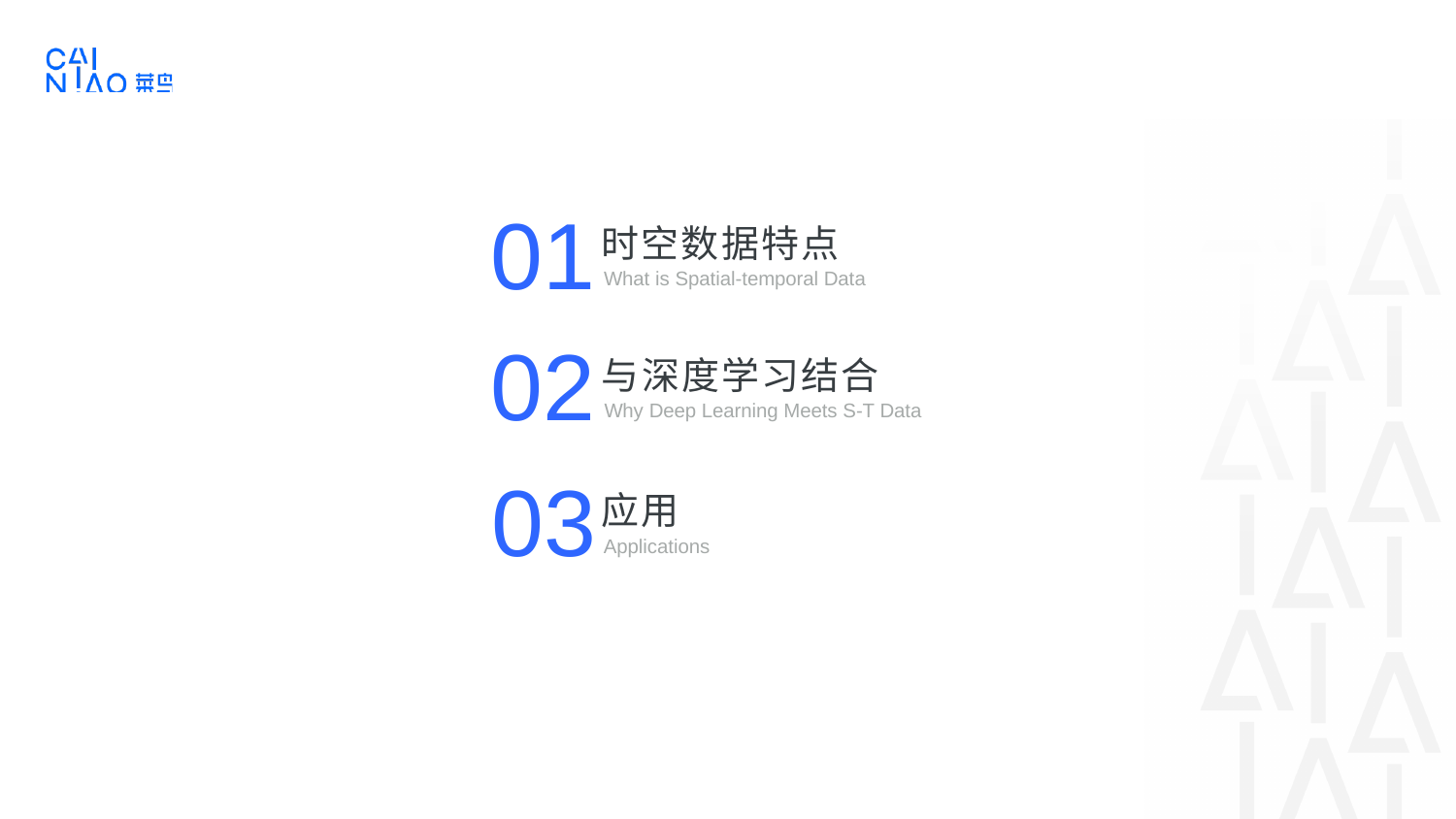

01
时空数据特点
What is Spatial-temporal Data
02
与深度学习结合
Why Deep Learning Meets S-T Data
03
应用
Applications